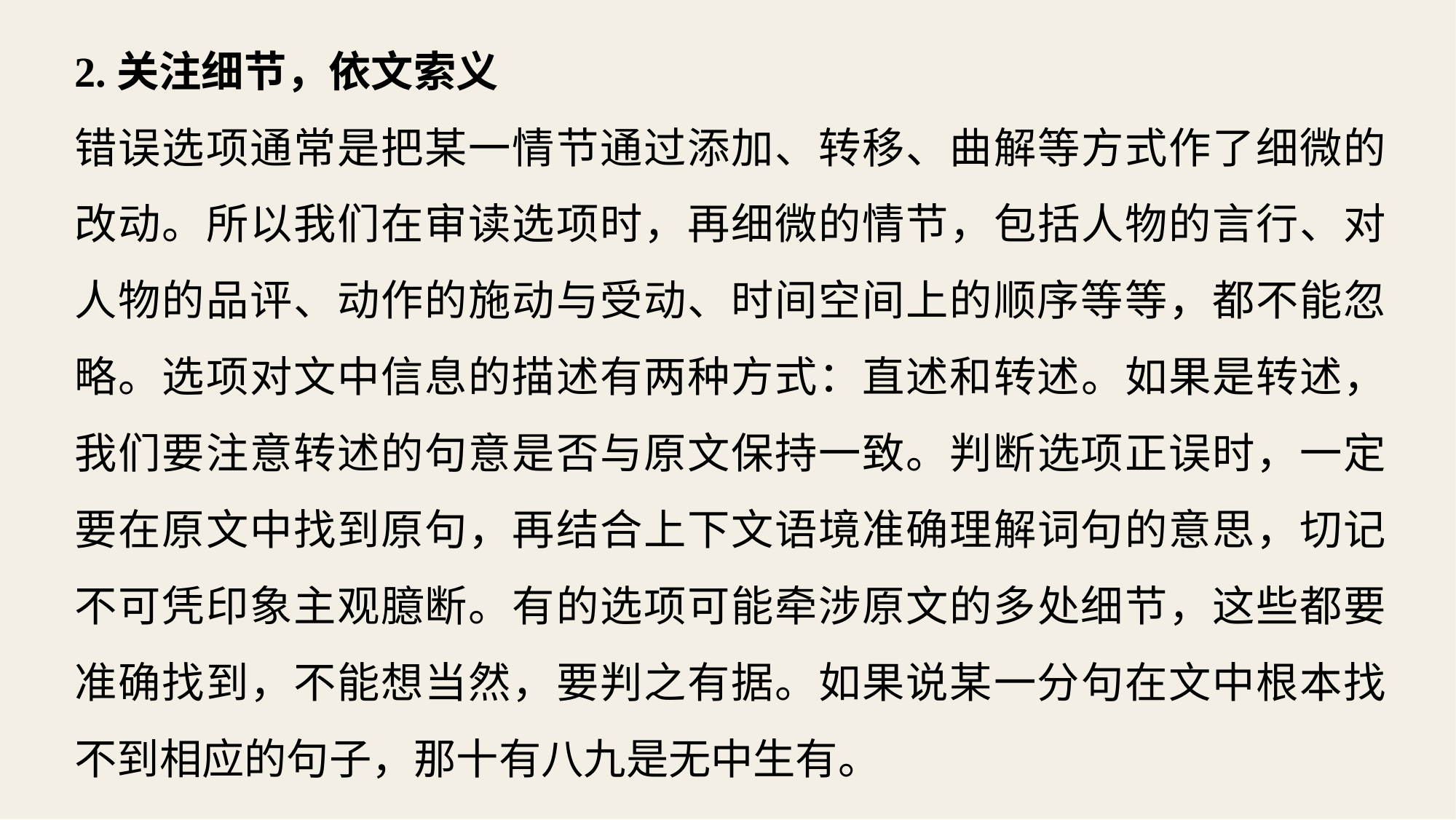

2.关注细节，依文索义
错误选项通常是把某一情节通过添加、转移、曲解等方式作了细微的改动。所以我们在审读选项时，再细微的情节，包括人物的言行、对人物的品评、动作的施动与受动、时间空间上的顺序等等，都不能忽略。选项对文中信息的描述有两种方式：直述和转述。如果是转述，我们要注意转述的句意是否与原文保持一致。判断选项正误时，一定要在原文中找到原句，再结合上下文语境准确理解词句的意思，切记不可凭印象主观臆断。有的选项可能牵涉原文的多处细节，这些都要准确找到，不能想当然，要判之有据。如果说某一分句在文中根本找不到相应的句子，那十有八九是无中生有。